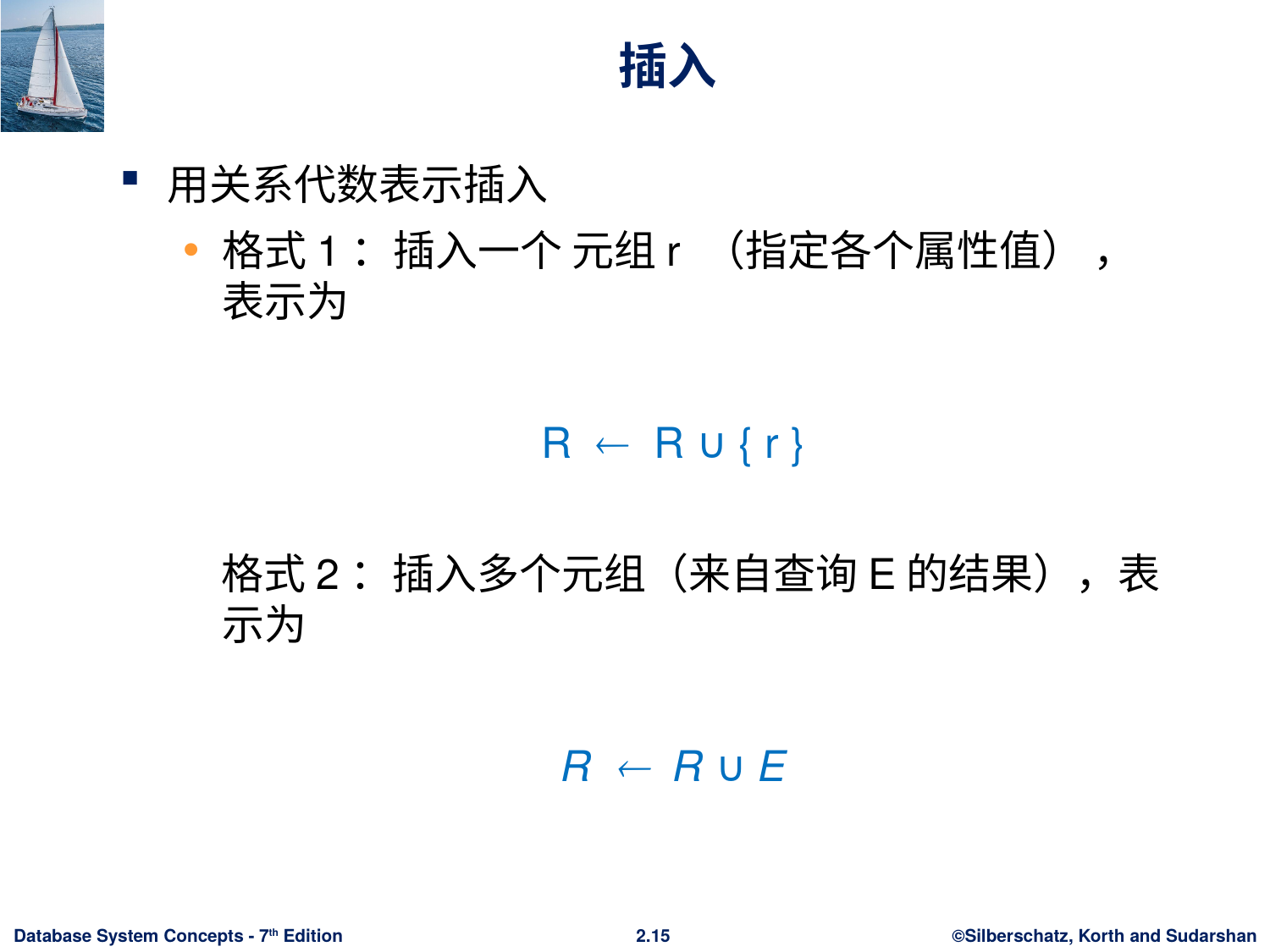

# 插入
用关系代数表示插入
格式1：插入一个 元组r （指定各个属性值） ，表示为

R  ←  R ∪ { r }

   格式2：插入多个元组（来自查询E的结果），表示为

R  ←  R ∪ E